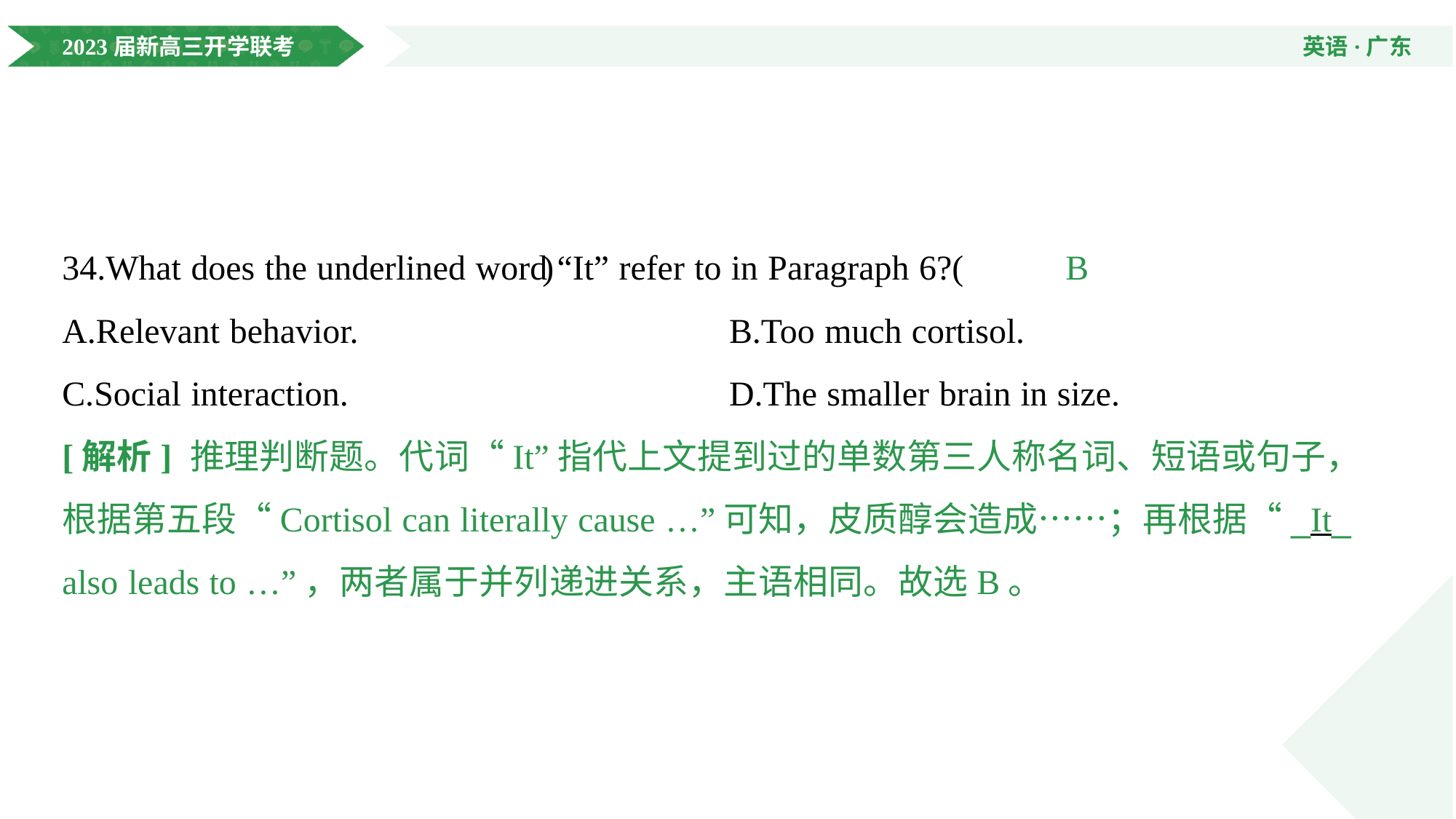

34.What does the underlined word “It” refer to in Paragraph 6?( @27@   )
A.Relevant behavior.	B.Too much cortisol.
C.Social interaction.	D.The smaller brain in size.
B
[解析] 推理判断题。代词“It”指代上文提到过的单数第三人称名词、短语或句子，根据第五段“Cortisol can literally cause …”可知，皮质醇会造成……；再根据“_It_ also leads to …”，两者属于并列递进关系，主语相同。故选B。